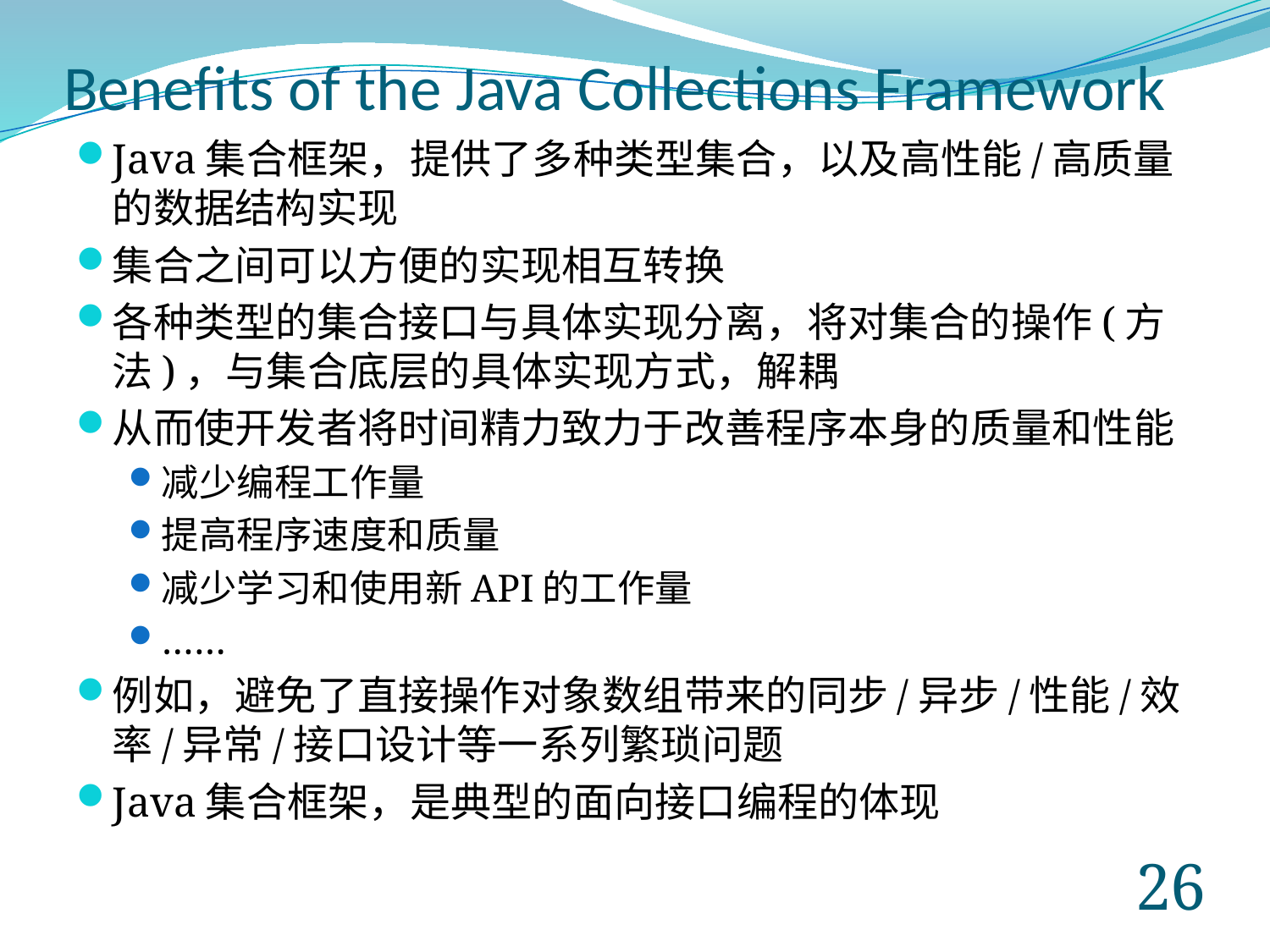

# Benefits of the Java Collections Framework
Java集合框架，提供了多种类型集合，以及高性能/高质量的数据结构实现
集合之间可以方便的实现相互转换
各种类型的集合接口与具体实现分离，将对集合的操作(方法)，与集合底层的具体实现方式，解耦
从而使开发者将时间精力致力于改善程序本身的质量和性能
减少编程工作量
提高程序速度和质量
减少学习和使用新API的工作量
……
例如，避免了直接操作对象数组带来的同步/异步/性能/效率/异常/接口设计等一系列繁琐问题
Java集合框架，是典型的面向接口编程的体现

26